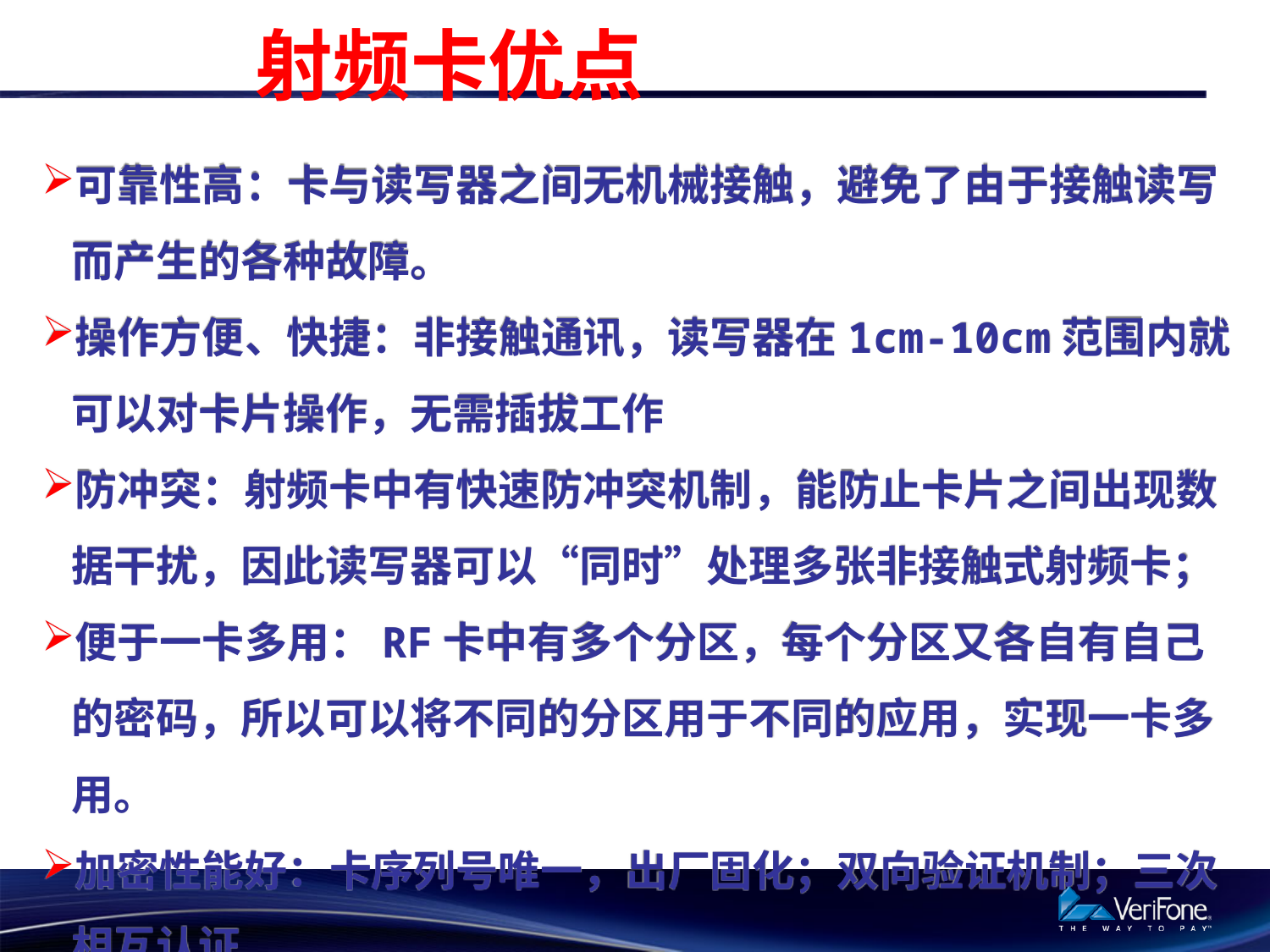

射频卡优点
可靠性高：卡与读写器之间无机械接触，避免了由于接触读写而产生的各种故障。
操作方便、快捷：非接触通讯，读写器在1cm-10cm范围内就可以对卡片操作，无需插拔工作
防冲突：射频卡中有快速防冲突机制，能防止卡片之间出现数据干扰，因此读写器可以“同时”处理多张非接触式射频卡；
便于一卡多用：RF卡中有多个分区，每个分区又各自有自己的密码，所以可以将不同的分区用于不同的应用，实现一卡多用。
加密性能好：卡序列号唯一，出厂固化；双向验证机制；三次相互认证